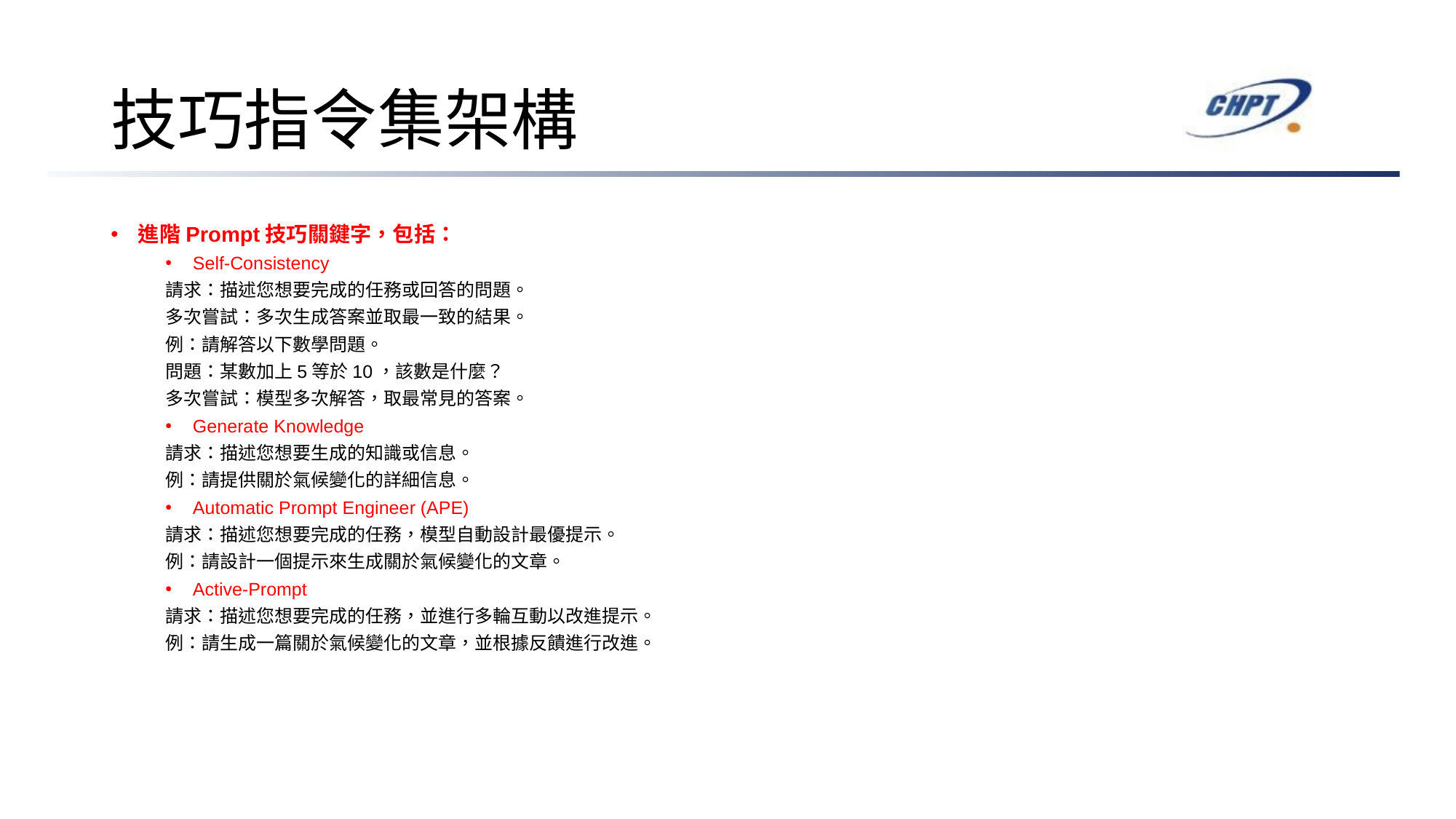

# 技巧指令集架構
進階Prompt技巧關鍵字，包括：
Self-Consistency
請求：描述您想要完成的任務或回答的問題。
多次嘗試：多次生成答案並取最一致的結果。
例：請解答以下數學問題。
問題：某數加上5等於10，該數是什麼？
多次嘗試：模型多次解答，取最常見的答案。
Generate Knowledge
請求：描述您想要生成的知識或信息。
例：請提供關於氣候變化的詳細信息。
Automatic Prompt Engineer (APE)
請求：描述您想要完成的任務，模型自動設計最優提示。
例：請設計一個提示來生成關於氣候變化的文章。
Active-Prompt
請求：描述您想要完成的任務，並進行多輪互動以改進提示。
例：請生成一篇關於氣候變化的文章，並根據反饋進行改進。